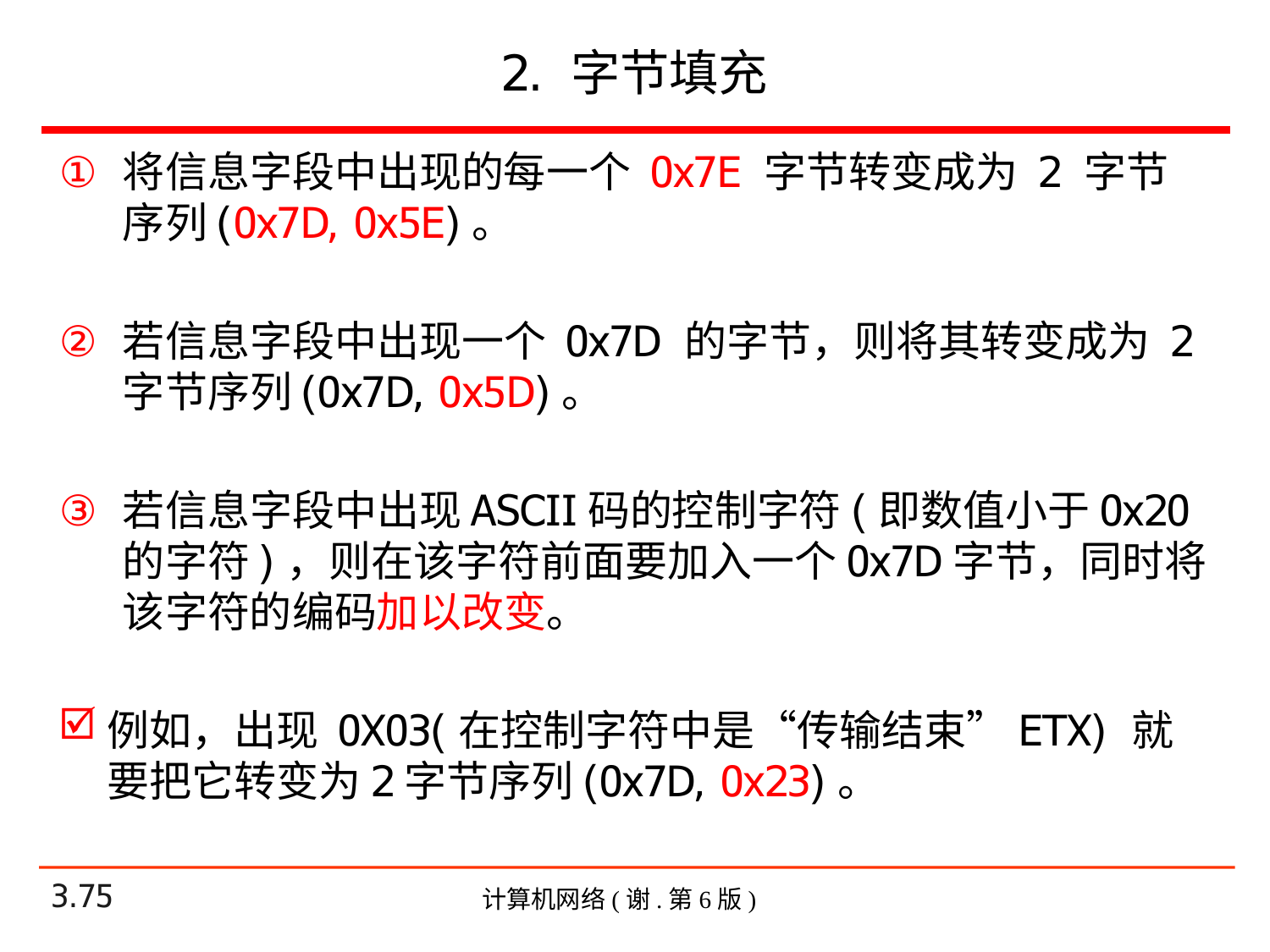

# 2. 字节填充
将信息字段中出现的每一个 0x7E 字节转变成为 2 字节序列(0x7D, 0x5E)。

若信息字段中出现一个 0x7D 的字节，则将其转变成为 2 字节序列(0x7D, 0x5D)。

若信息字段中出现ASCII码的控制字符(即数值小于0x20的字符)，则在该字符前面要加入一个0x7D字节，同时将该字符的编码加以改变。

例如，出现 0X03(在控制字符中是“传输结束”ETX) 就要把它转变为2字节序列(0x7D, 0x23)。